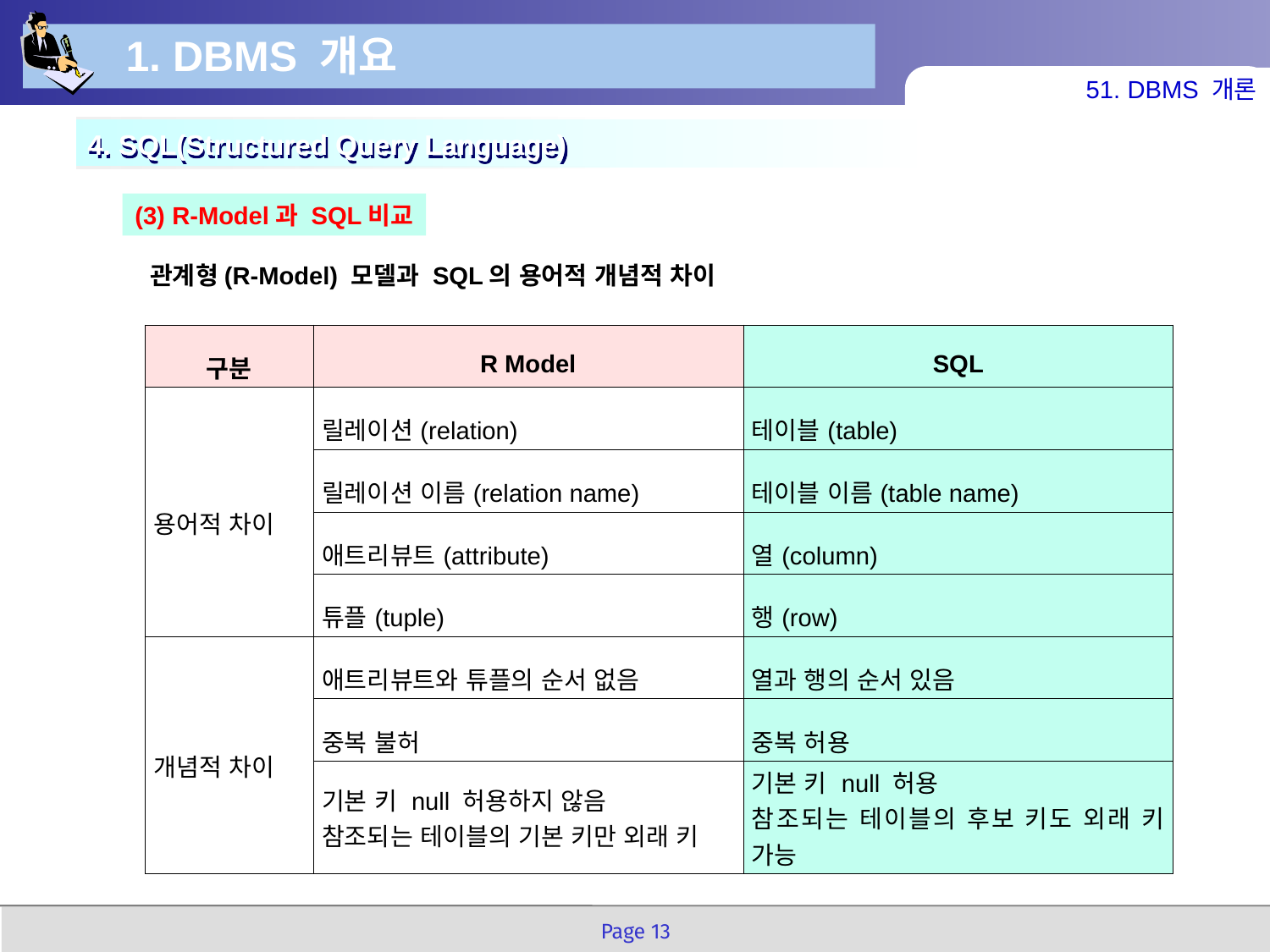

1. DBMS 개요
51. DBMS 개론

4. SQL(Structured Query Language)
(3) R-Model과 SQL비교
관계형(R-Model) 모델과 SQL의 용어적 개념적 차이
| 구분 | R Model | SQL |
| --- | --- | --- |
| 용어적 차이 | 릴레이션(relation) | 테이블(table) |
|  | 릴레이션 이름(relation name) | 테이블 이름(table name) |
|  | 애트리뷰트(attribute) | 열(column) |
|  | 튜플(tuple) | 행(row) |
| 개념적 차이 | 애트리뷰트와 튜플의 순서 없음 | 열과 행의 순서 있음 |
|  | 중복 불허 | 중복 허용 |
|  | 기본 키 null 허용하지 않음 참조되는 테이블의 기본 키만 외래 키 | 기본 키 null 허용 참조되는 테이블의 후보 키도 외래 키 가능 |
Page 13